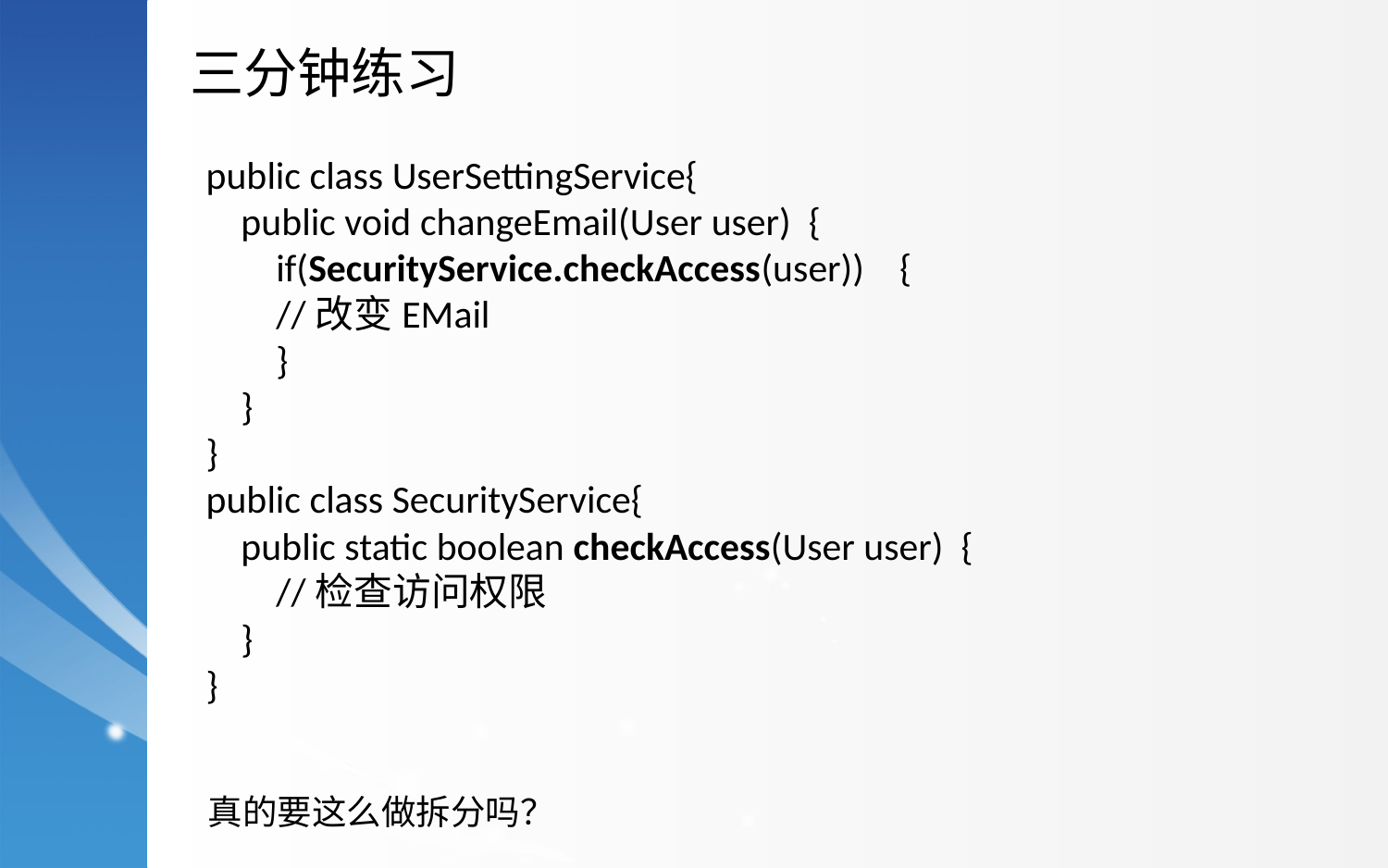

三分钟练习
public class UserSettingService{
    public void changeEmail(User user)  {
        if(SecurityService.checkAccess(user))    {
        //改变EMail
        }
    }
}
public class SecurityService{
    public static boolean checkAccess(User user)  {
        //检查访问权限
    }
}

真的要这么做拆分吗？